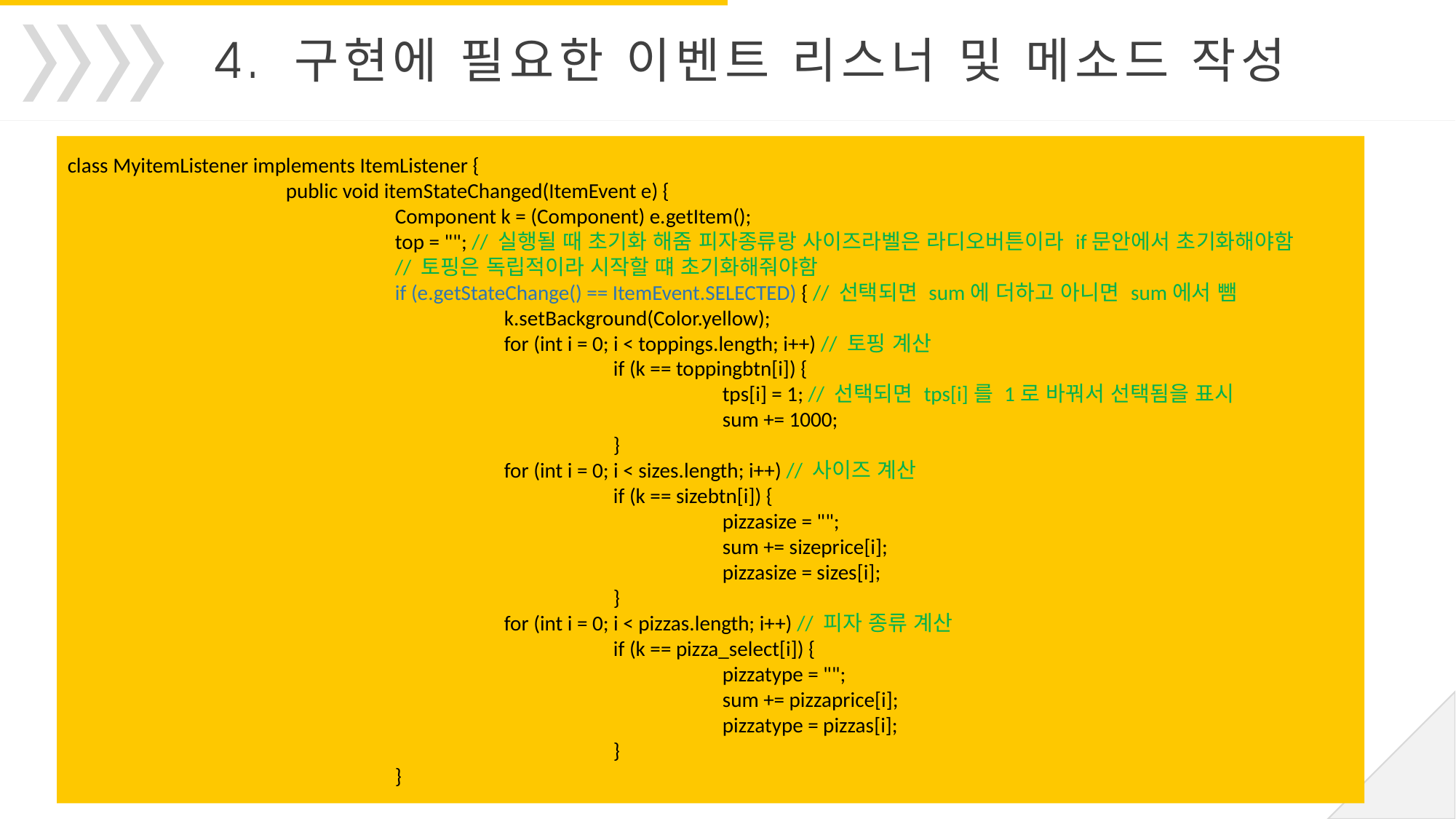

4. 구현에 필요한 이벤트 리스너 및 메소드 작성

class MyitemListener implements ItemListener {
		public void itemStateChanged(ItemEvent e) {
			Component k = (Component) e.getItem();
			top = ""; // 실행될 때 초기화 해줌 피자종류랑 사이즈라벨은 라디오버튼이라 if문안에서 초기화해야함
			// 토핑은 독립적이라 시작할 떄 초기화해줘야함
			if (e.getStateChange() == ItemEvent.SELECTED) { // 선택되면 sum에 더하고 아니면 sum에서 뺌
				k.setBackground(Color.yellow);
				for (int i = 0; i < toppings.length; i++) // 토핑 계산
					if (k == toppingbtn[i]) {
						tps[i] = 1; // 선택되면 tps[i]를 1로 바꿔서 선택됨을 표시
						sum += 1000;
					}
				for (int i = 0; i < sizes.length; i++) // 사이즈 계산
					if (k == sizebtn[i]) {
						pizzasize = "";
						sum += sizeprice[i];
						pizzasize = sizes[i];
					}
				for (int i = 0; i < pizzas.length; i++) // 피자 종류 계산
					if (k == pizza_select[i]) {
						pizzatype = "";
						sum += pizzaprice[i];
						pizzatype = pizzas[i];
					}
			}